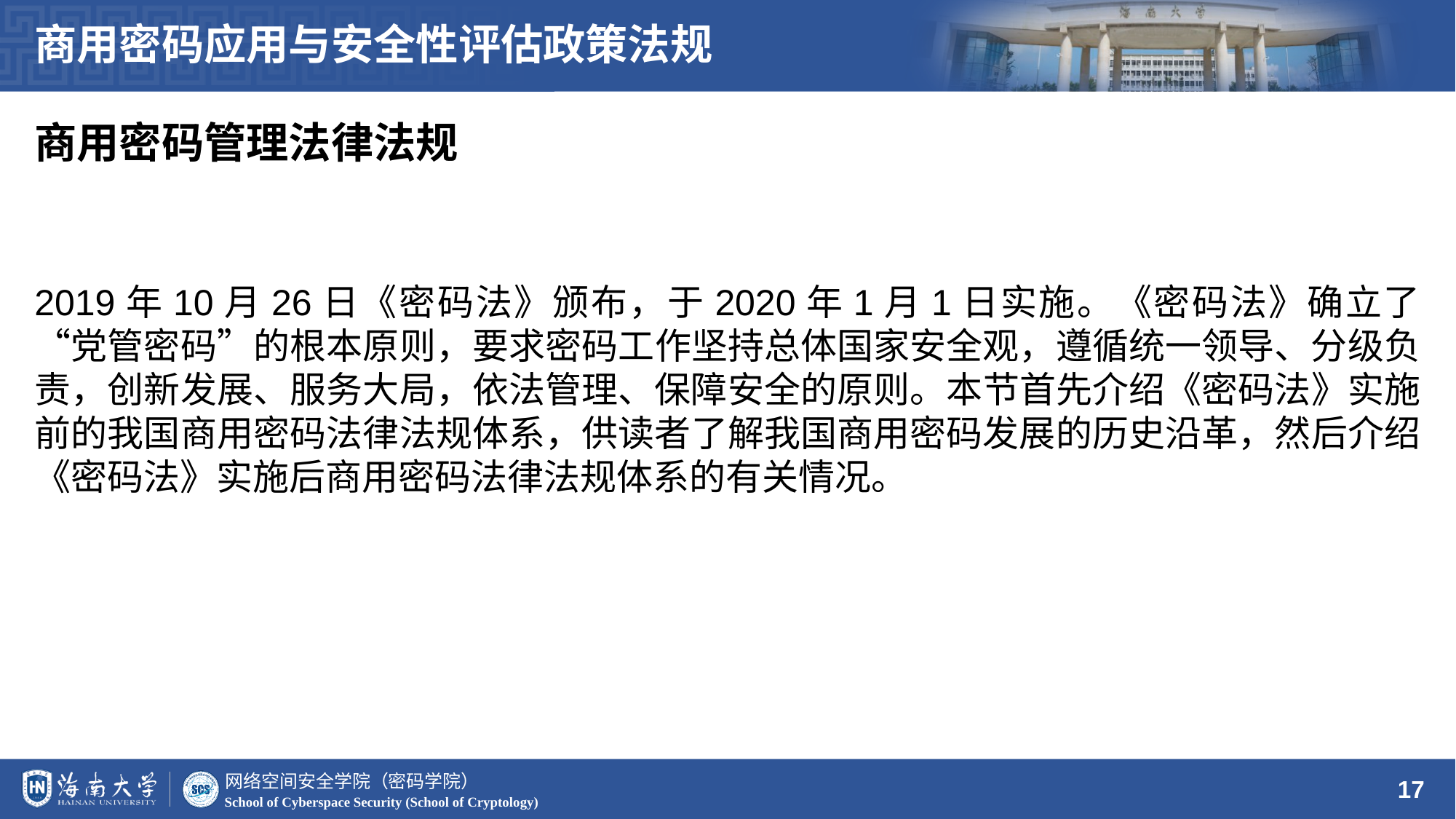

商用密码应用与安全性评估政策法规

商用密码管理法律法规

2019年10月26日《密码法》颁布，于2020年1月1日实施。《密码法》确立了“党管密码”的根本原则，要求密码工作坚持总体国家安全观，遵循统一领导、分级负责，创新发展、服务大局，依法管理、保障安全的原则。本节首先介绍《密码法》实施前的我国商用密码法律法规体系，供读者了解我国商用密码发展的历史沿革，然后介绍《密码法》实施后商用密码法律法规体系的有关情况。
17